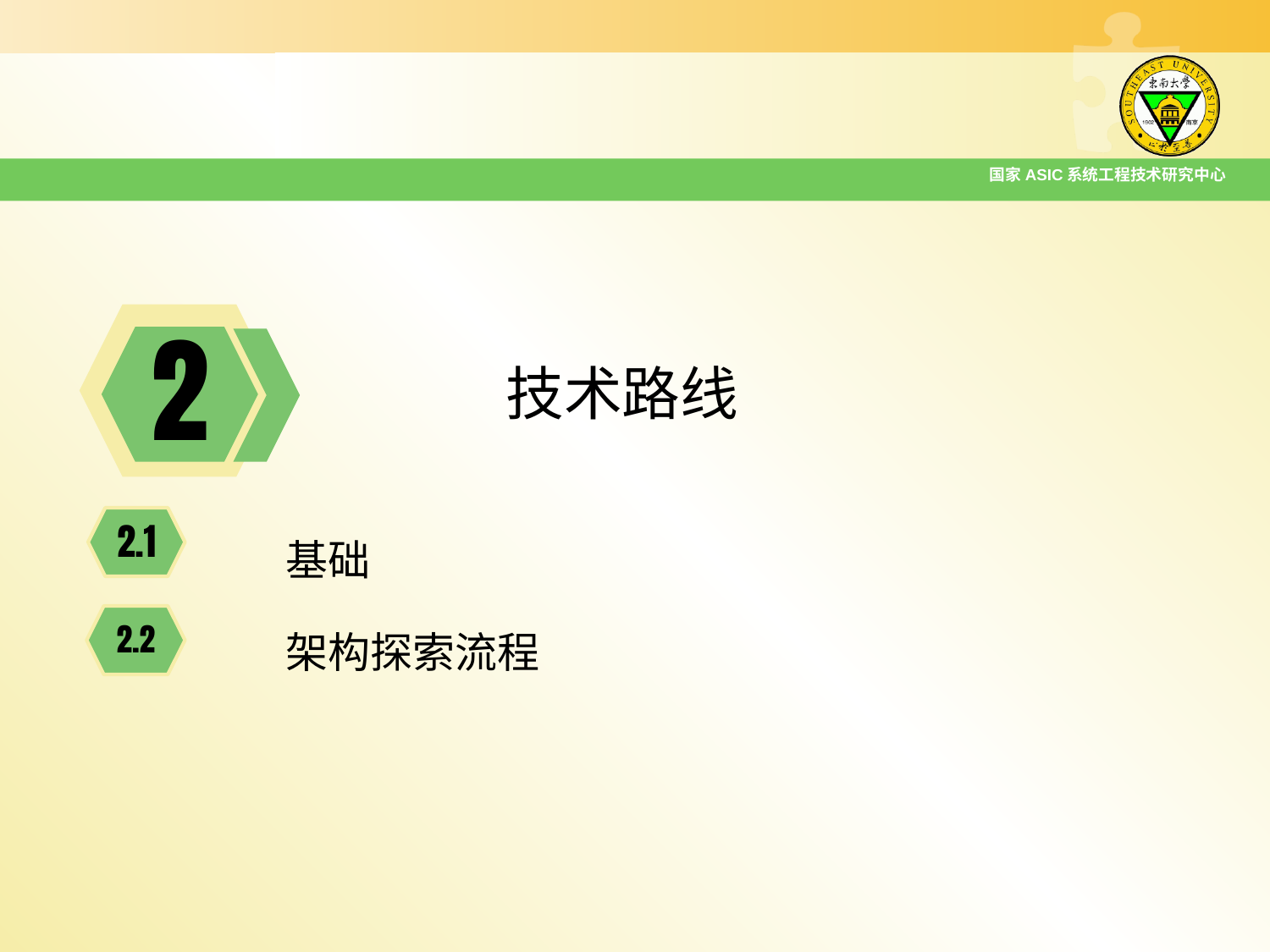

国家ASIC系统工程技术研究中心

2
2.1
2.2

技术路线
基础
架构探索流程